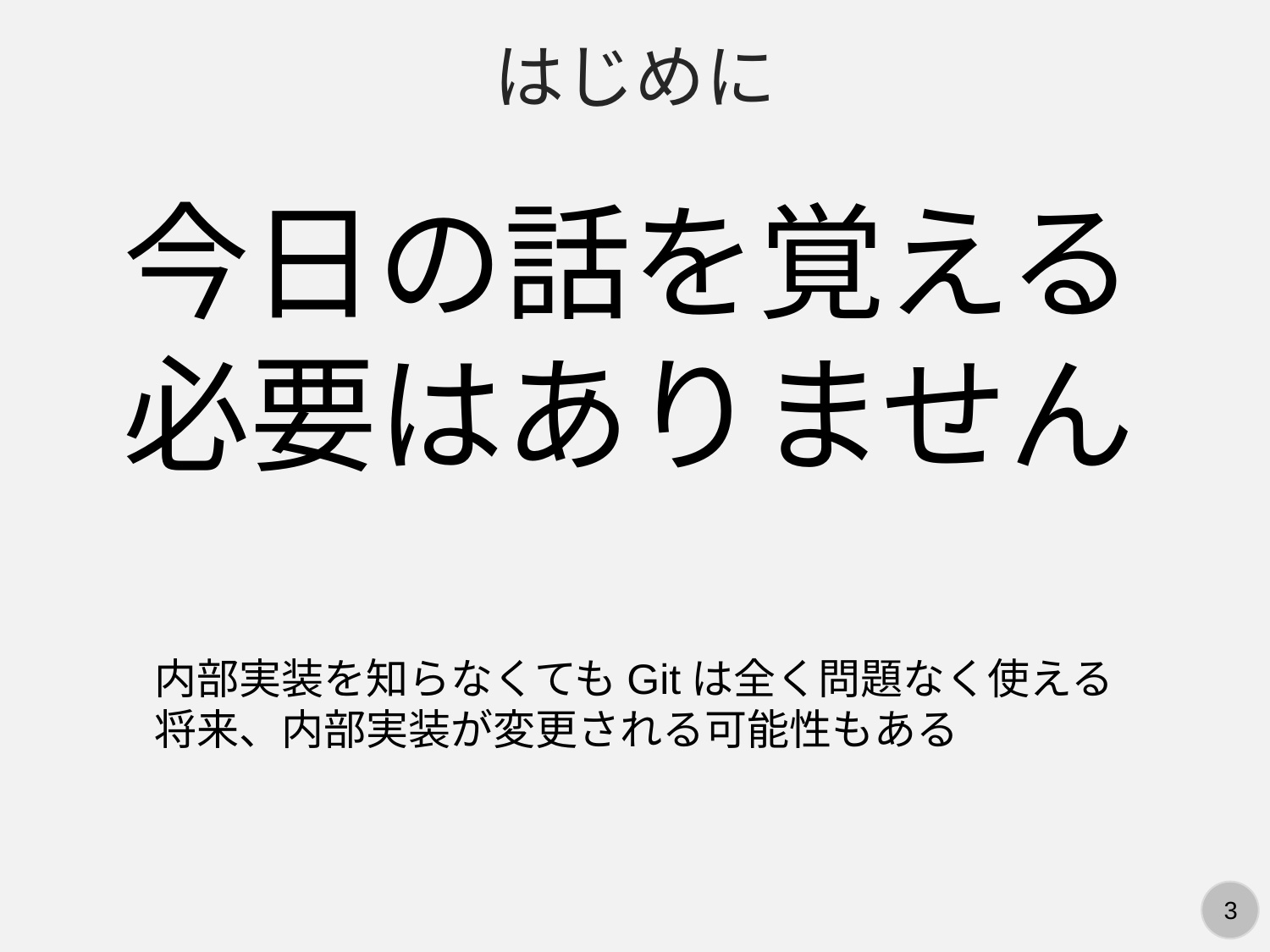

はじめに
今日の話を覚える
必要はありません
内部実装を知らなくてもGitは全く問題なく使える
将来、内部実装が変更される可能性もある